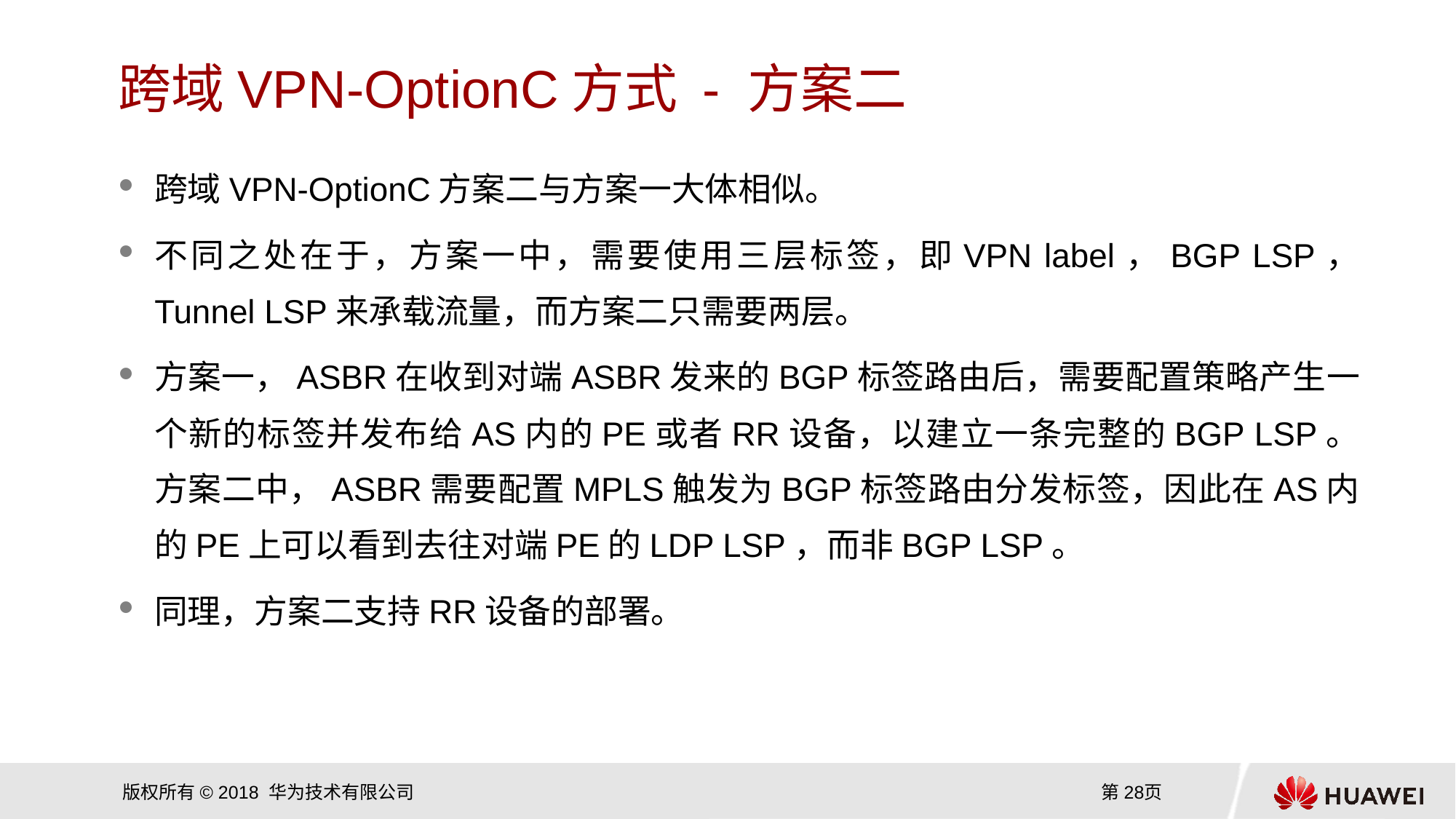

# 跨域VPN-OptionC方式 - 方案二
跨域VPN-OptionC方案二与方案一大体相似。
不同之处在于，方案一中，需要使用三层标签，即VPN label，BGP LSP， Tunnel LSP来承载流量，而方案二只需要两层。
方案一，ASBR在收到对端ASBR发来的BGP标签路由后，需要配置策略产生一个新的标签并发布给AS内的PE或者RR设备，以建立一条完整的BGP LSP。方案二中，ASBR需要配置MPLS触发为BGP标签路由分发标签，因此在AS内的PE上可以看到去往对端PE的LDP LSP，而非BGP LSP。
同理，方案二支持RR设备的部署。